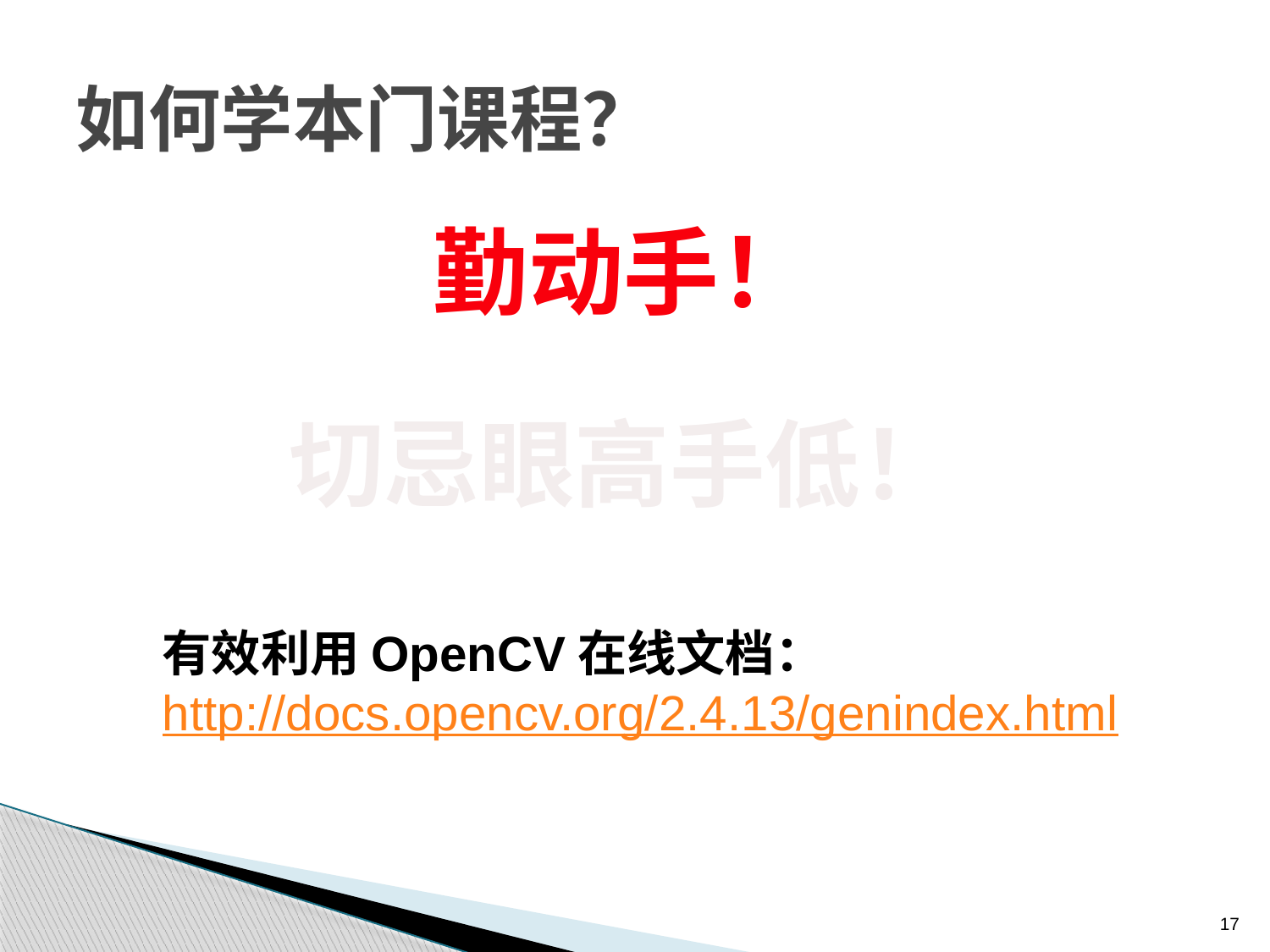

# 如何学本门课程？
勤动手！
切忌眼高手低！
有效利用OpenCV在线文档：
http://docs.opencv.org/2.4.13/genindex.html

17